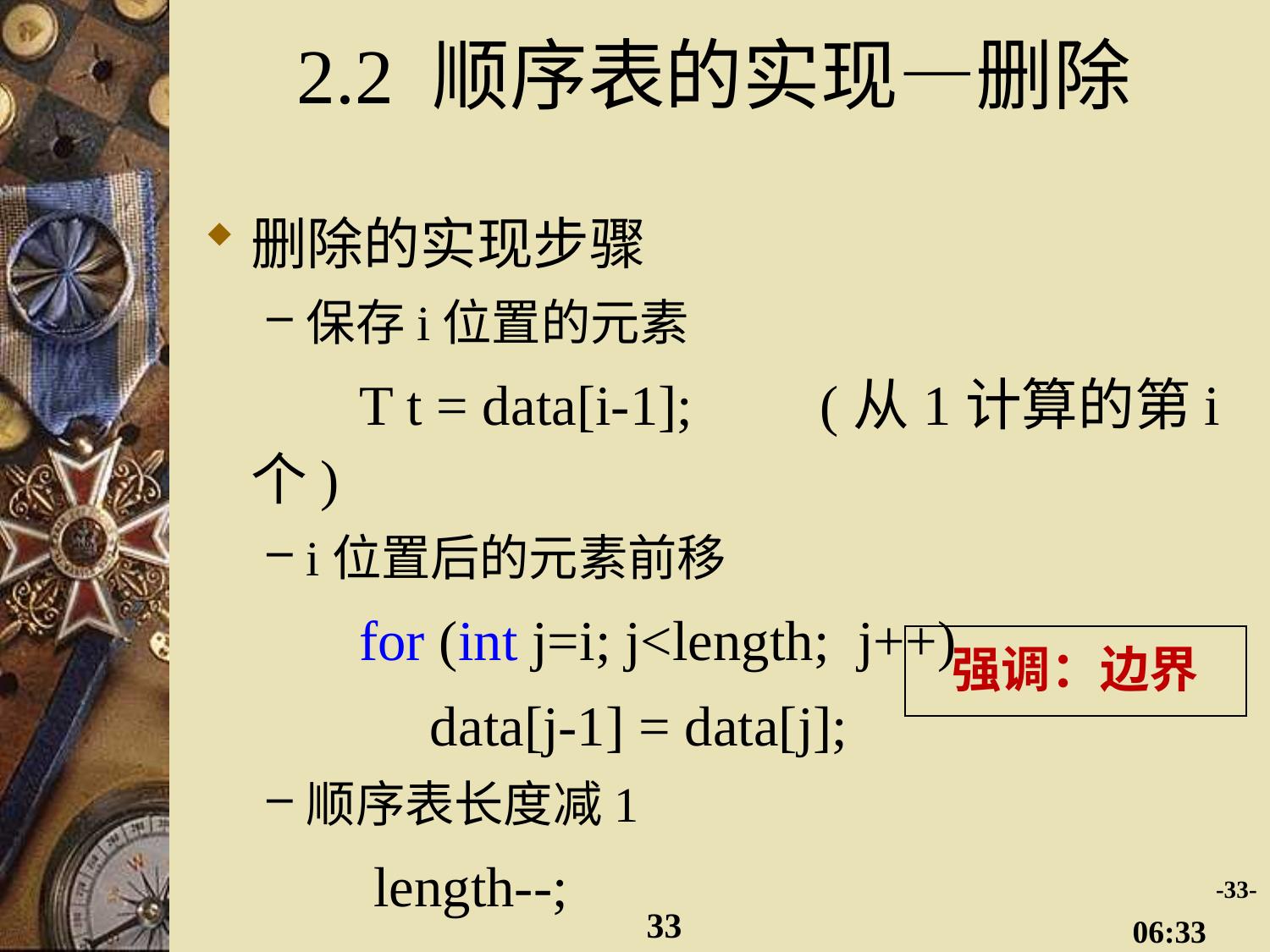

# 2.2 顺序表的实现—删除
删除的实现步骤
保存i位置的元素
           T t = data[i-1];         (从1计算的第i个)
i位置后的元素前移
           for (int j=i; j<length;  j++)
                data[j-1] = data[j];
顺序表长度减1
            length--;
强调：边界
-33-